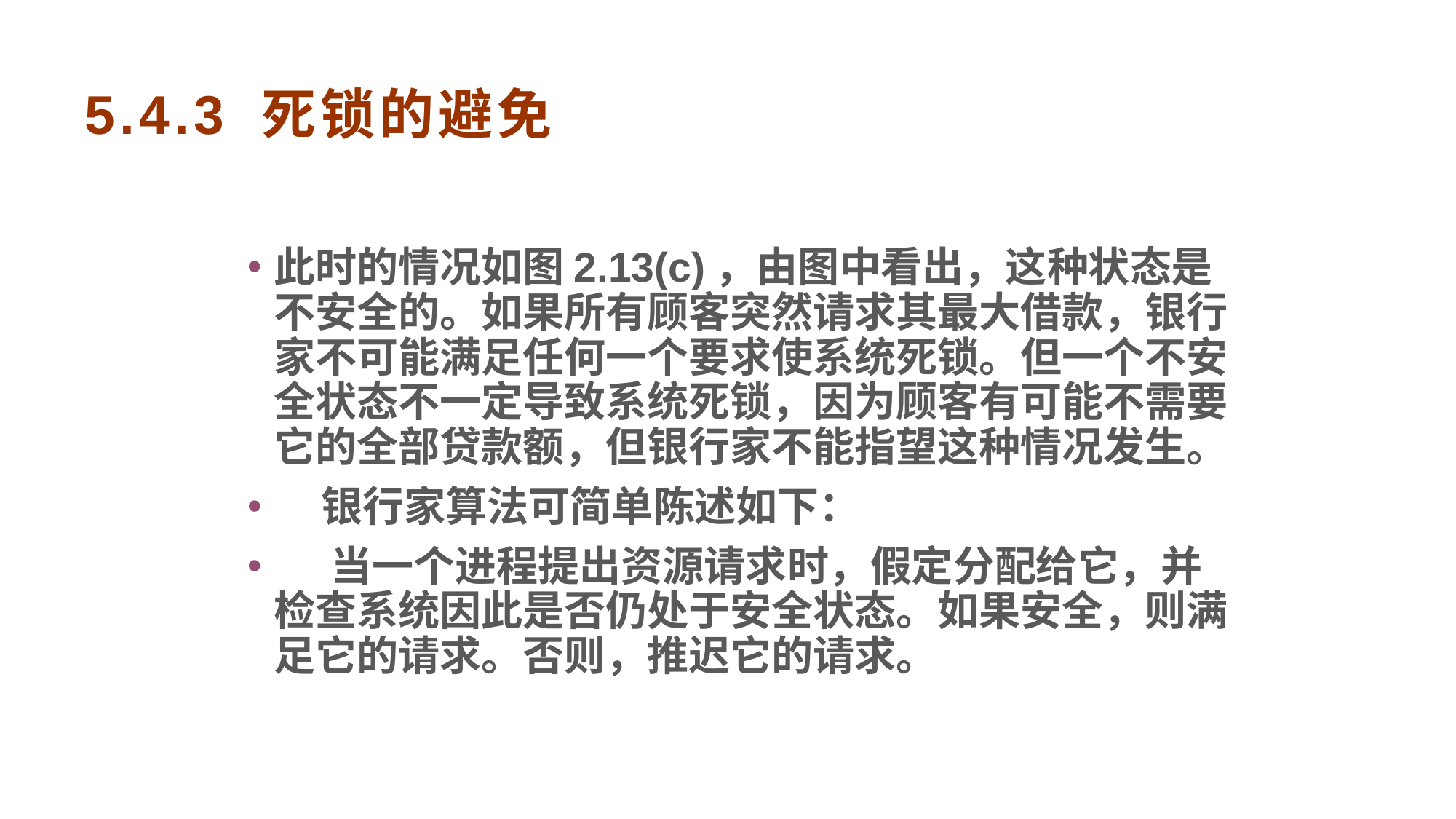

5.4.3 死锁的避免
此时的情况如图2.13(c)，由图中看出，这种状态是不安全的。如果所有顾客突然请求其最大借款，银行家不可能满足任何一个要求使系统死锁。但一个不安全状态不一定导致系统死锁，因为顾客有可能不需要它的全部贷款额，但银行家不能指望这种情况发生。
    银行家算法可简单陈述如下：
     当一个进程提出资源请求时，假定分配给它，并检查系统因此是否仍处于安全状态。如果安全，则满足它的请求。否则，推迟它的请求。